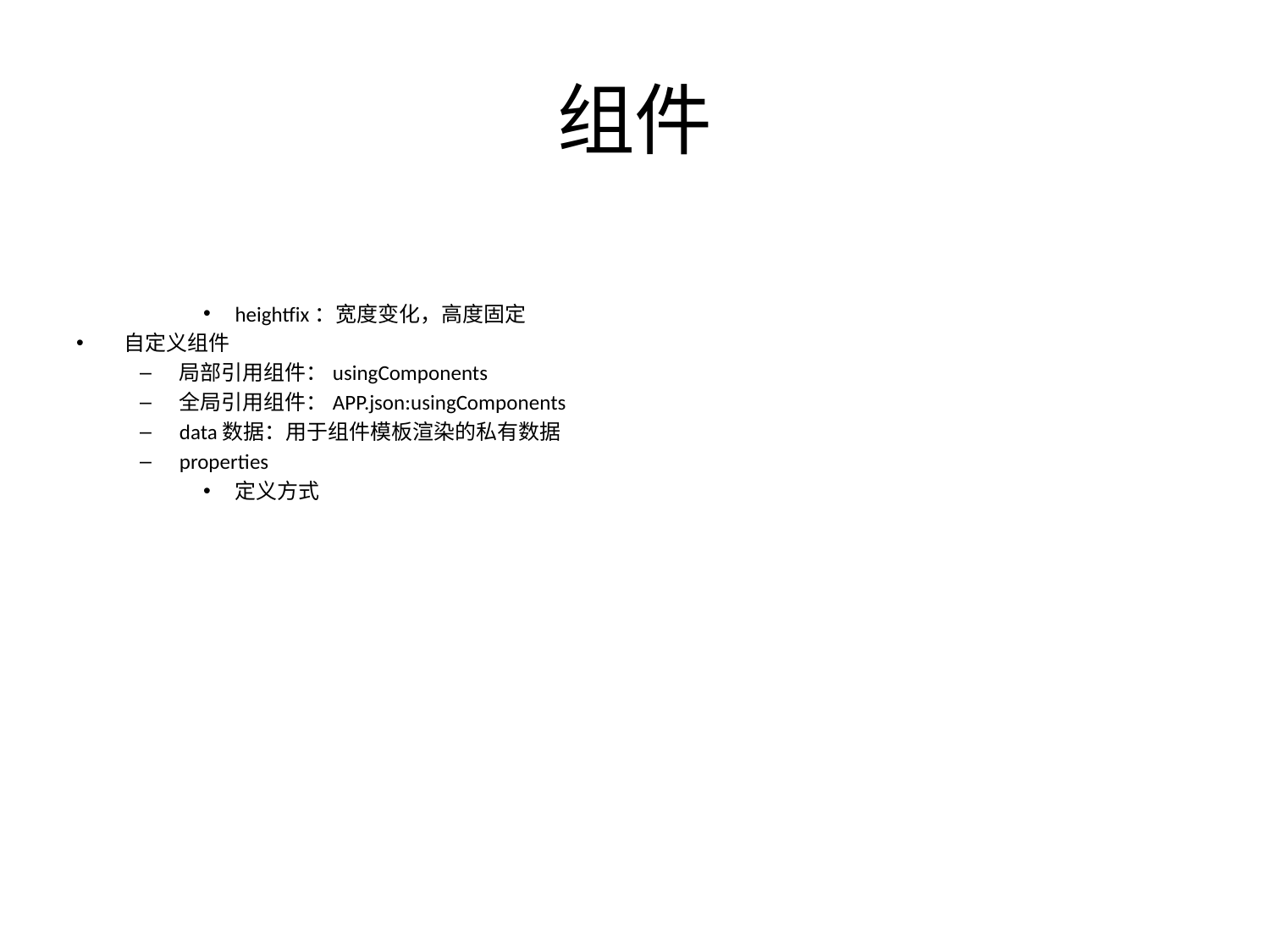

# 组件

heightfix：宽度变化，高度固定
自定义组件
局部引用组件：usingComponents
全局引用组件：APP.json:usingComponents
data数据：用于组件模板渲染的私有数据
properties
定义方式